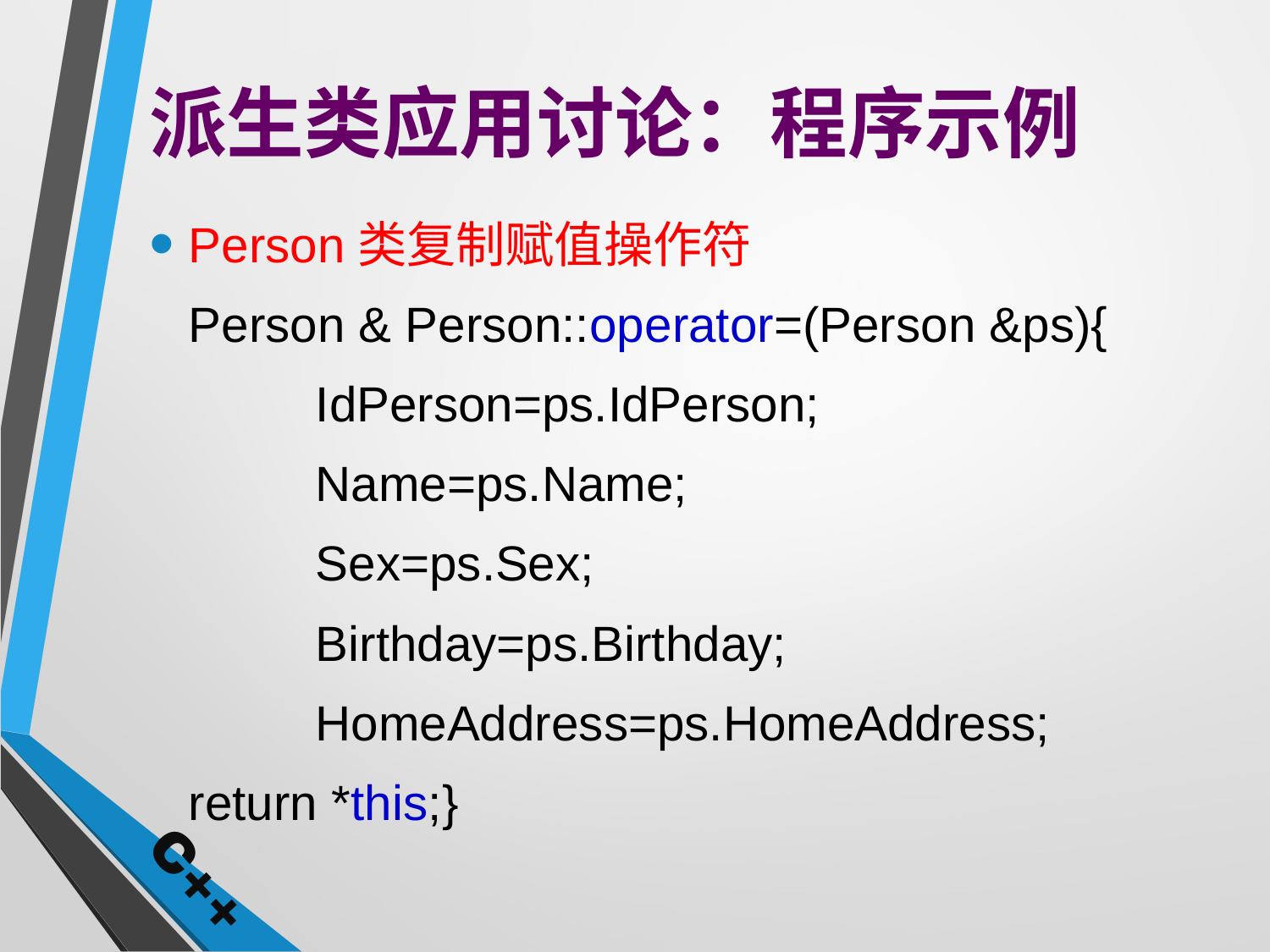

# 派生类应用讨论：程序示例
Person类复制赋值操作符
	Person & Person::operator=(Person &ps){
		IdPerson=ps.IdPerson;
		Name=ps.Name;
		Sex=ps.Sex;
		Birthday=ps.Birthday;
		HomeAddress=ps.HomeAddress;
	return *this;}